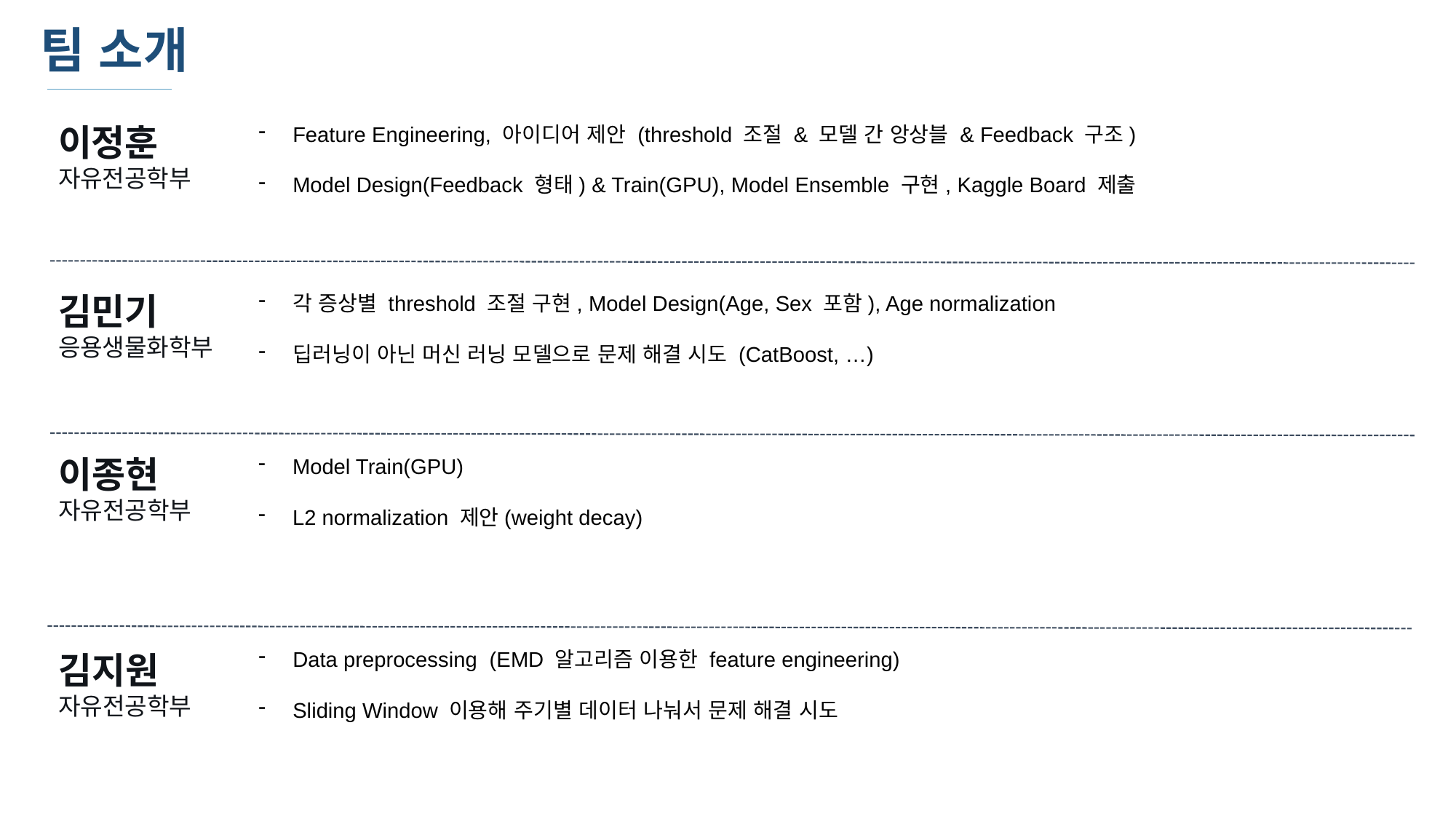

# 팀 소개
이정훈
자유전공학부
Feature Engineering, 아이디어 제안 (threshold 조절 & 모델 간 앙상블 & Feedback 구조)

Model Design(Feedback 형태) & Train(GPU), Model Ensemble 구현, Kaggle Board 제출
김민기
응용생물화학부
각 증상별 threshold 조절 구현, Model Design(Age, Sex 포함), Age normalization

딥러닝이 아닌 머신 러닝 모델으로 문제 해결 시도 (CatBoost, …)
이종현
자유전공학부
Model Train(GPU)

L2 normalization 제안(weight decay)
Data preprocessing  (EMD 알고리즘 이용한 feature engineering)

Sliding Window 이용해 주기별 데이터 나눠서 문제 해결 시도

김지원
자유전공학부